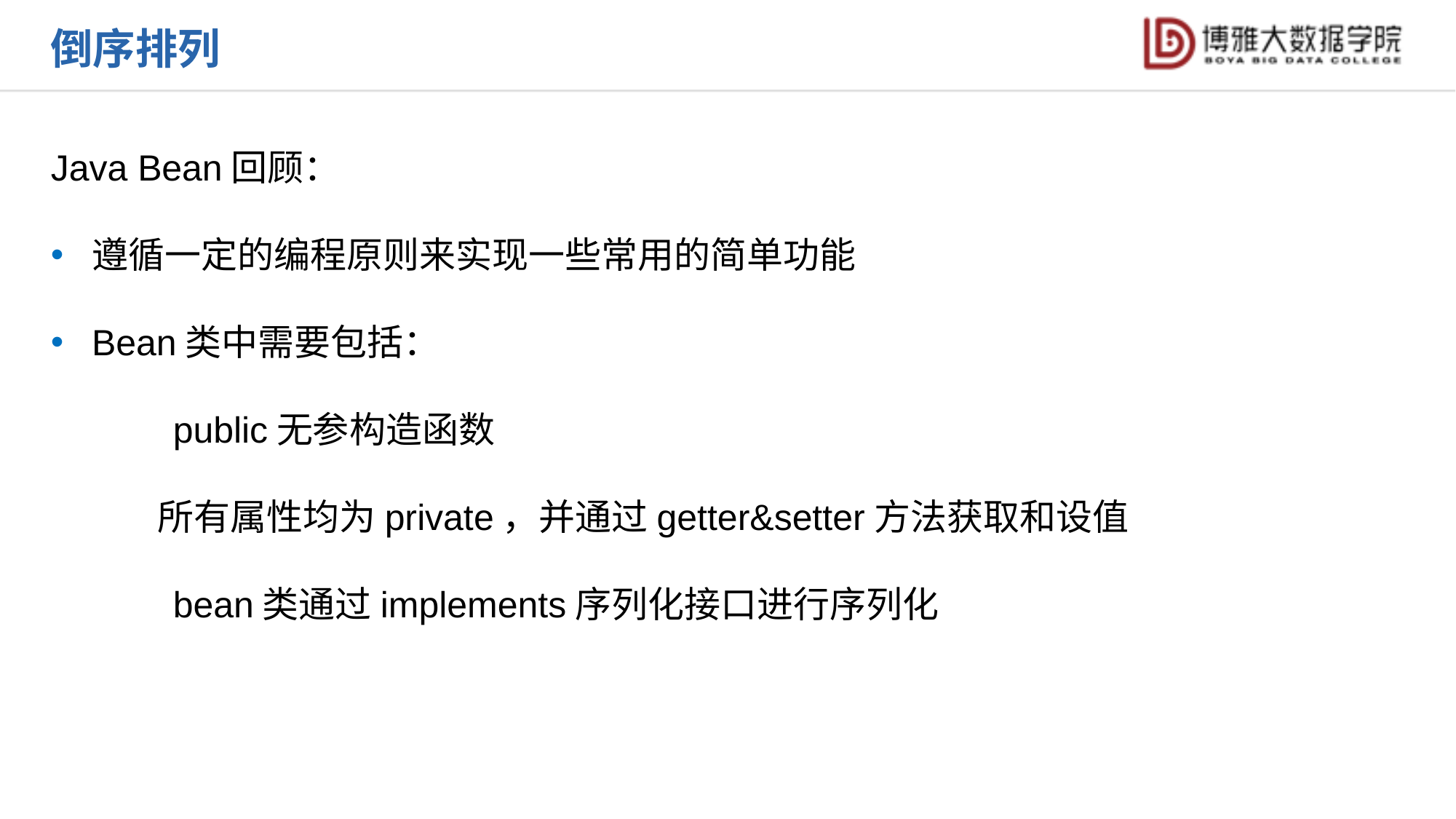

倒序排列
Java Bean回顾：

遵循一定的编程原则来实现一些常用的简单功能

Bean类中需要包括：

            public无参构造函数

            所有属性均为private，并通过getter&setter方法获取和设值

            bean类通过implements序列化接口进行序列化